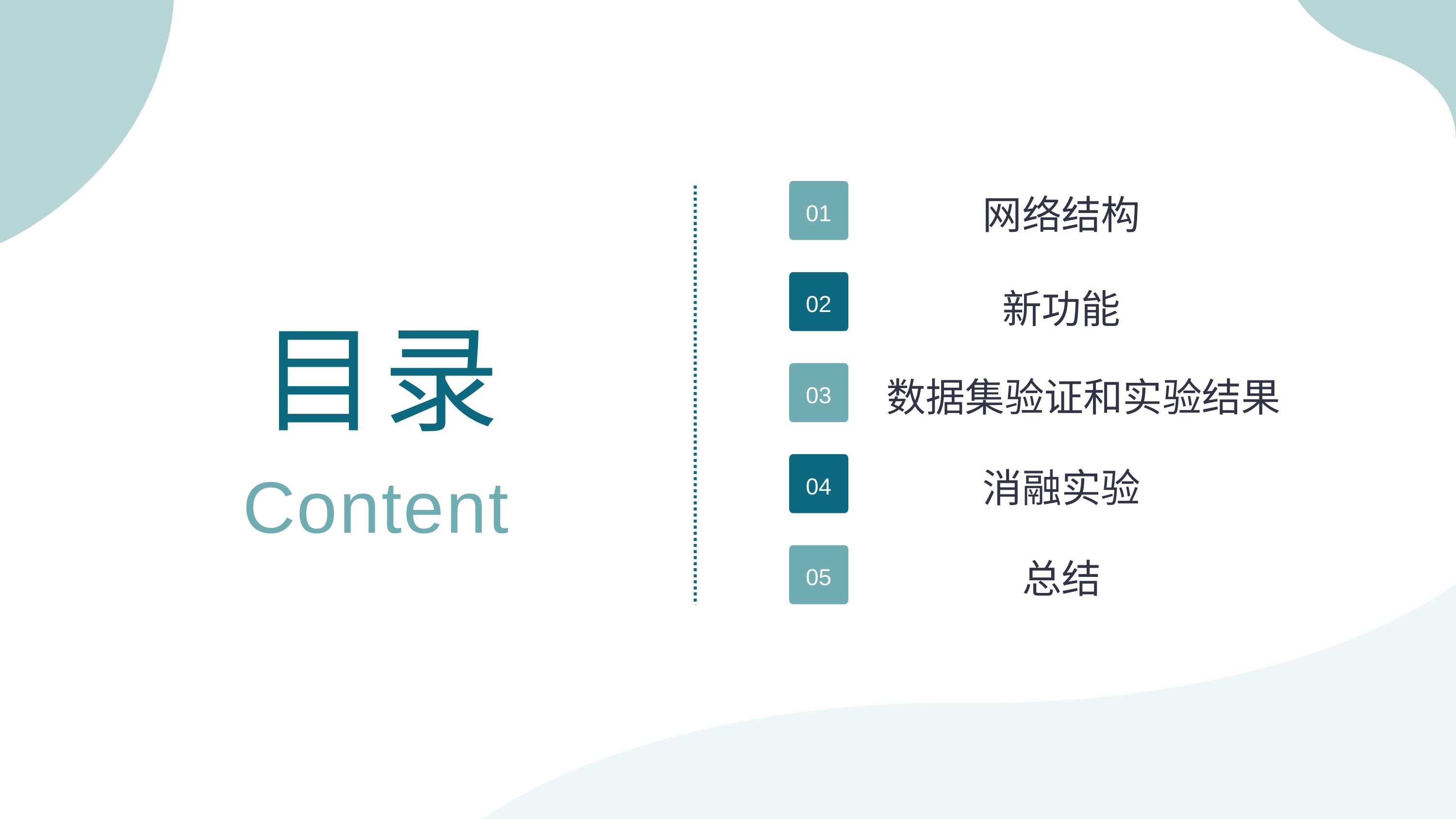

网络结构
01

新功能
02
目录

数据集验证和实验结果
03

消融实验
04
Content

总结
05